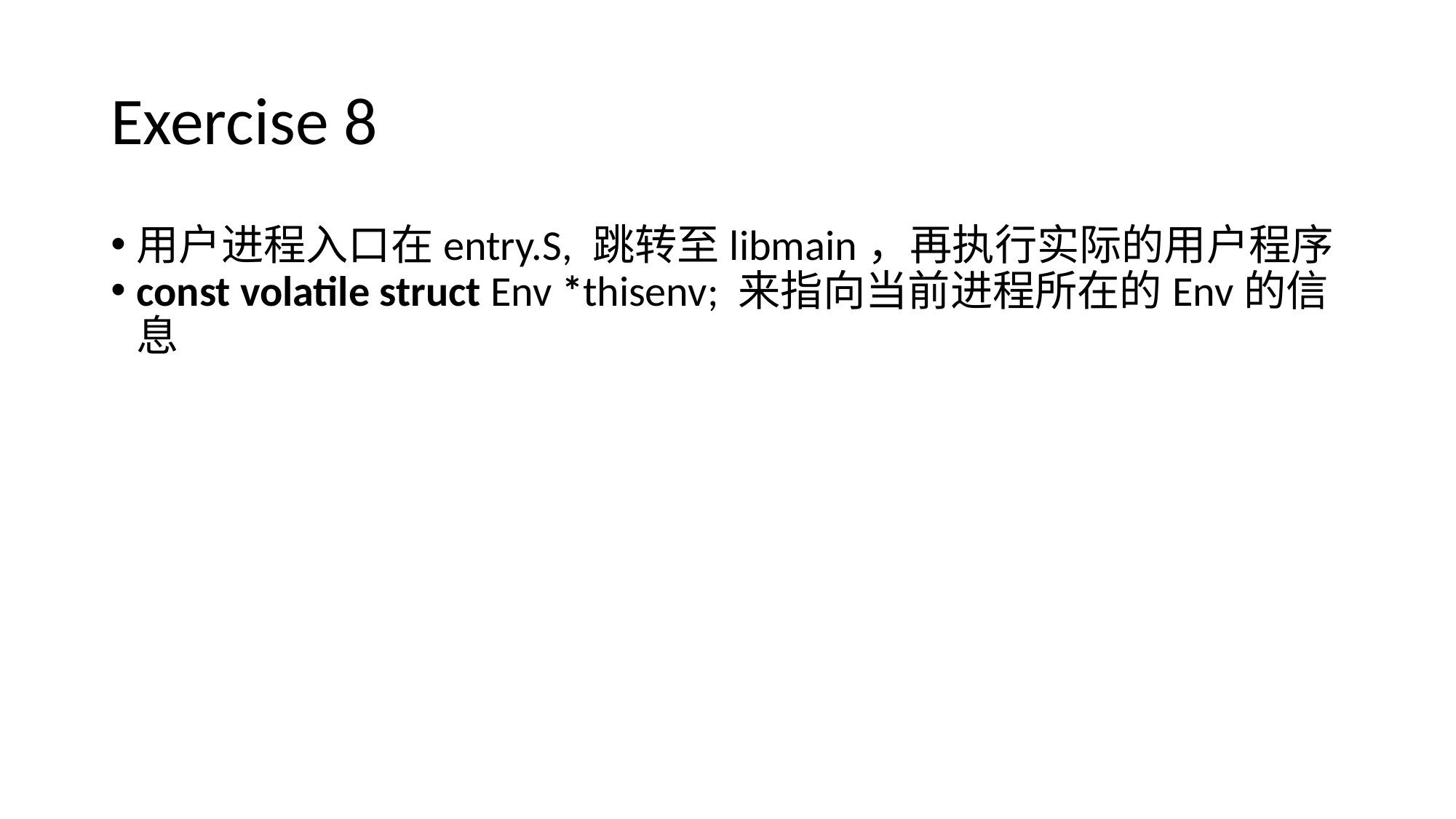

Exercise 8
用户进程入口在entry.S, 跳转至libmain，再执行实际的用户程序
const volatile struct Env *thisenv; 来指向当前进程所在的Env的信息